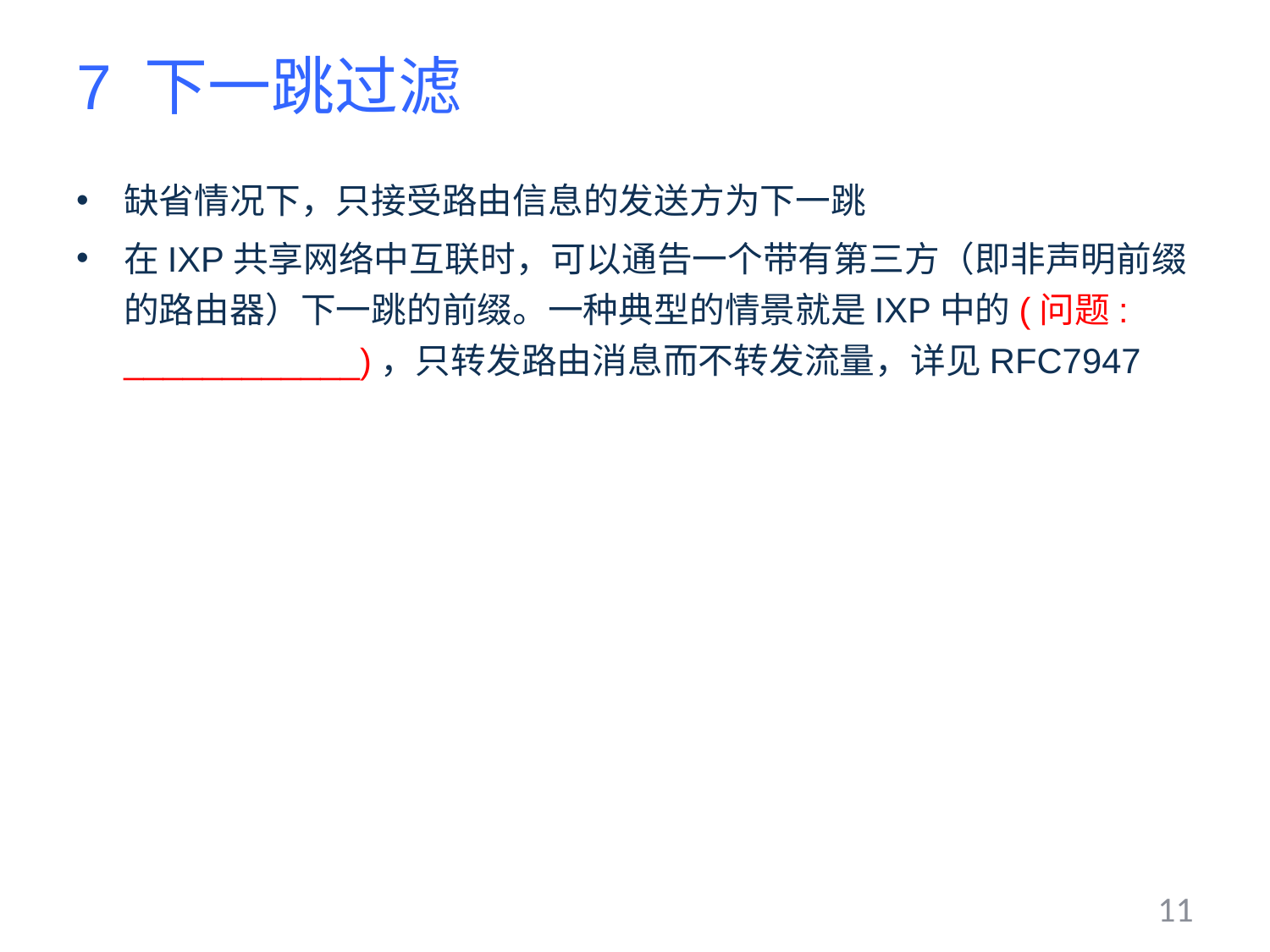

# 7 下一跳过滤
缺省情况下，只接受路由信息的发送方为下一跳
在IXP共享网络中互联时，可以通告一个带有第三方（即非声明前缀的路由器）下一跳的前缀。一种典型的情景就是IXP中的(问题: ____________)，只转发路由消息而不转发流量，详见RFC7947

11